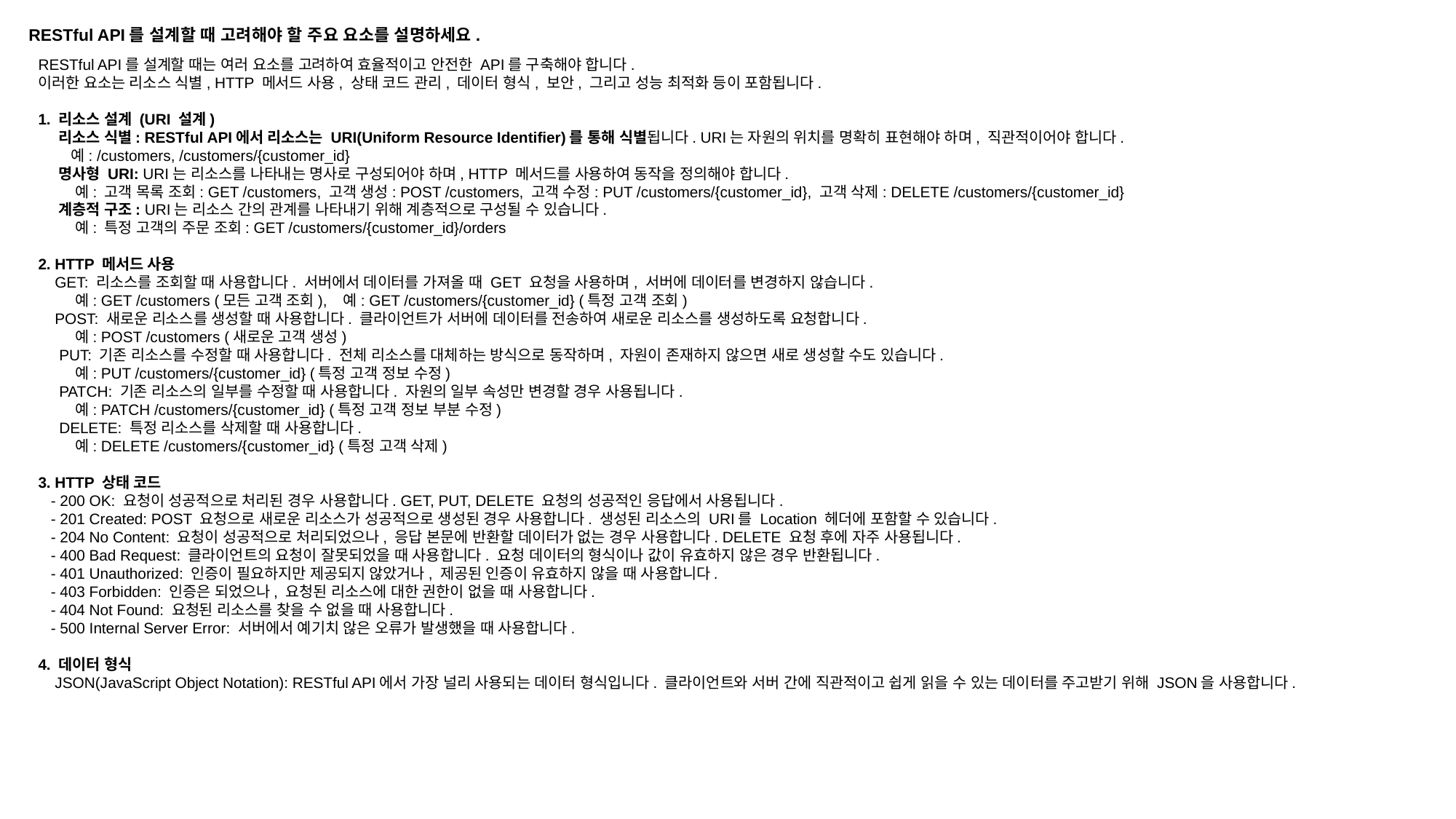

RESTful API를 설계할 때 고려해야 할 주요 요소를 설명하세요.
RESTful API를 설계할 때는 여러 요소를 고려하여 효율적이고 안전한 API를 구축해야 합니다.
이러한 요소는 리소스 식별, HTTP 메서드 사용, 상태 코드 관리, 데이터 형식, 보안, 그리고 성능 최적화 등이 포함됩니다.

1. 리소스 설계 (URI 설계)
    리소스 식별: RESTful API에서 리소스는 URI(Uniform Resource Identifier)를 통해 식별됩니다. URI는 자원의 위치를 명확히 표현해야 하며, 직관적이어야 합니다.
       예: /customers, /customers/{customer_id}
    명사형 URI: URI는 리소스를 나타내는 명사로 구성되어야 하며, HTTP 메서드를 사용하여 동작을 정의해야 합니다.
        예: 고객 목록 조회: GET /customers, 고객 생성: POST /customers, 고객 수정: PUT /customers/{customer_id}, 고객 삭제: DELETE /customers/{customer_id}
    계층적 구조: URI는 리소스 간의 관계를 나타내기 위해 계층적으로 구성될 수 있습니다.
        예: 특정 고객의 주문 조회: GET /customers/{customer_id}/orders

2. HTTP 메서드 사용
    GET: 리소스를 조회할 때 사용합니다. 서버에서 데이터를 가져올 때 GET 요청을 사용하며, 서버에 데이터를 변경하지 않습니다.
        예: GET /customers (모든 고객 조회),   예: GET /customers/{customer_id} (특정 고객 조회)
    POST: 새로운 리소스를 생성할 때 사용합니다. 클라이언트가 서버에 데이터를 전송하여 새로운 리소스를 생성하도록 요청합니다.
        예: POST /customers (새로운 고객 생성)
     PUT: 기존 리소스를 수정할 때 사용합니다. 전체 리소스를 대체하는 방식으로 동작하며, 자원이 존재하지 않으면 새로 생성할 수도 있습니다.
        예: PUT /customers/{customer_id} (특정 고객 정보 수정)
     PATCH: 기존 리소스의 일부를 수정할 때 사용합니다. 자원의 일부 속성만 변경할 경우 사용됩니다.
        예: PATCH /customers/{customer_id} (특정 고객 정보 부분 수정)
     DELETE: 특정 리소스를 삭제할 때 사용합니다.
        예: DELETE /customers/{customer_id} (특정 고객 삭제)

3. HTTP 상태 코드
   - 200 OK: 요청이 성공적으로 처리된 경우 사용합니다. GET, PUT, DELETE 요청의 성공적인 응답에서 사용됩니다.
   - 201 Created: POST 요청으로 새로운 리소스가 성공적으로 생성된 경우 사용합니다. 생성된 리소스의 URI를 Location 헤더에 포함할 수 있습니다.
   - 204 No Content: 요청이 성공적으로 처리되었으나, 응답 본문에 반환할 데이터가 없는 경우 사용합니다. DELETE 요청 후에 자주 사용됩니다.
   - 400 Bad Request: 클라이언트의 요청이 잘못되었을 때 사용합니다. 요청 데이터의 형식이나 값이 유효하지 않은 경우 반환됩니다.
   - 401 Unauthorized: 인증이 필요하지만 제공되지 않았거나, 제공된 인증이 유효하지 않을 때 사용합니다.
   - 403 Forbidden: 인증은 되었으나, 요청된 리소스에 대한 권한이 없을 때 사용합니다.
   - 404 Not Found: 요청된 리소스를 찾을 수 없을 때 사용합니다.
   - 500 Internal Server Error: 서버에서 예기치 않은 오류가 발생했을 때 사용합니다.

4. 데이터 형식
    JSON(JavaScript Object Notation): RESTful API에서 가장 널리 사용되는 데이터 형식입니다. 클라이언트와 서버 간에 직관적이고 쉽게 읽을 수 있는 데이터를 주고받기 위해 JSON을 사용합니다.